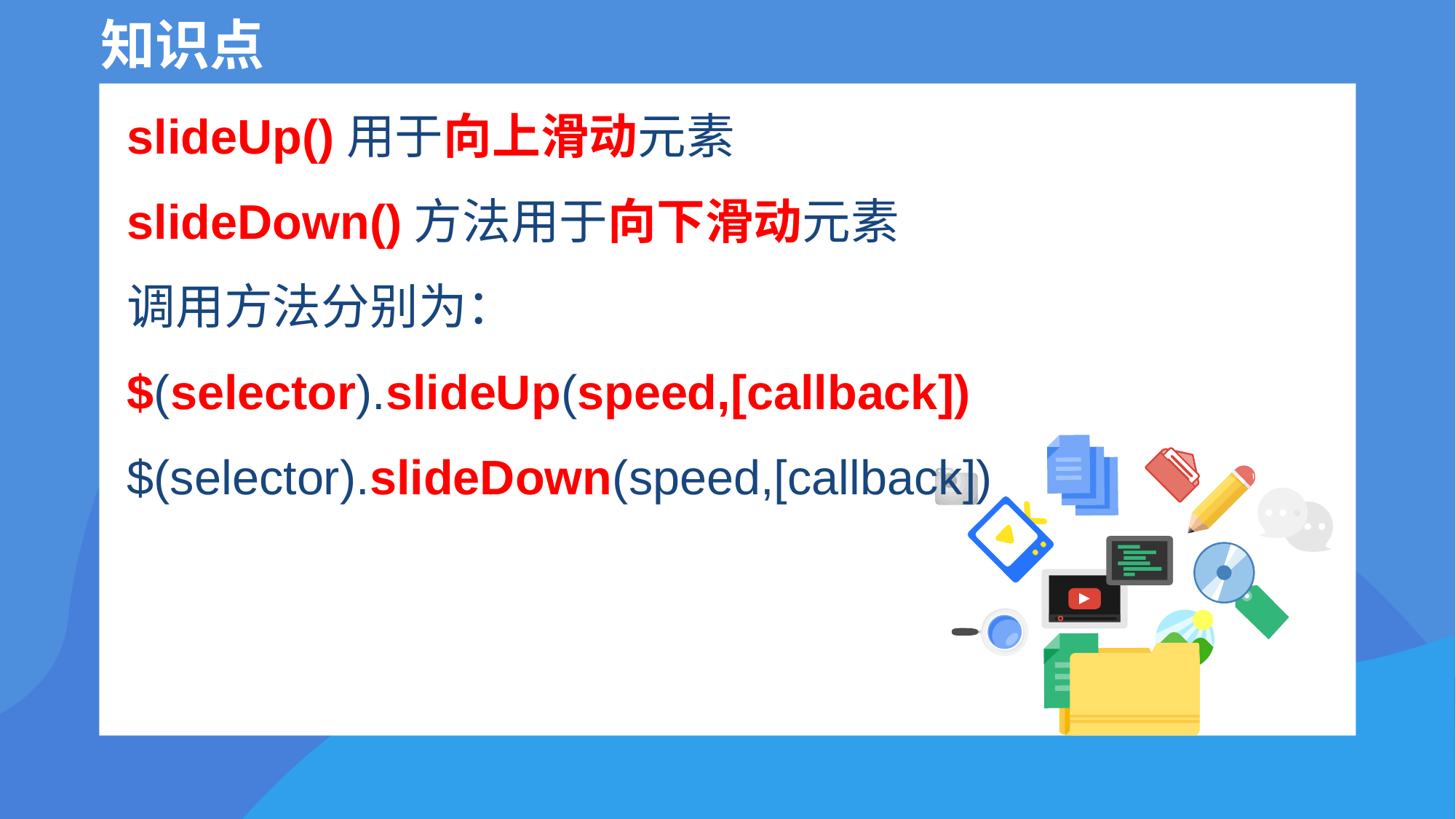

# 知识点
slideUp()用于向上滑动元素
slideDown()方法用于向下滑动元素
调用方法分别为：
$(selector).slideUp(speed,[callback])
$(selector).slideDown(speed,[callback])